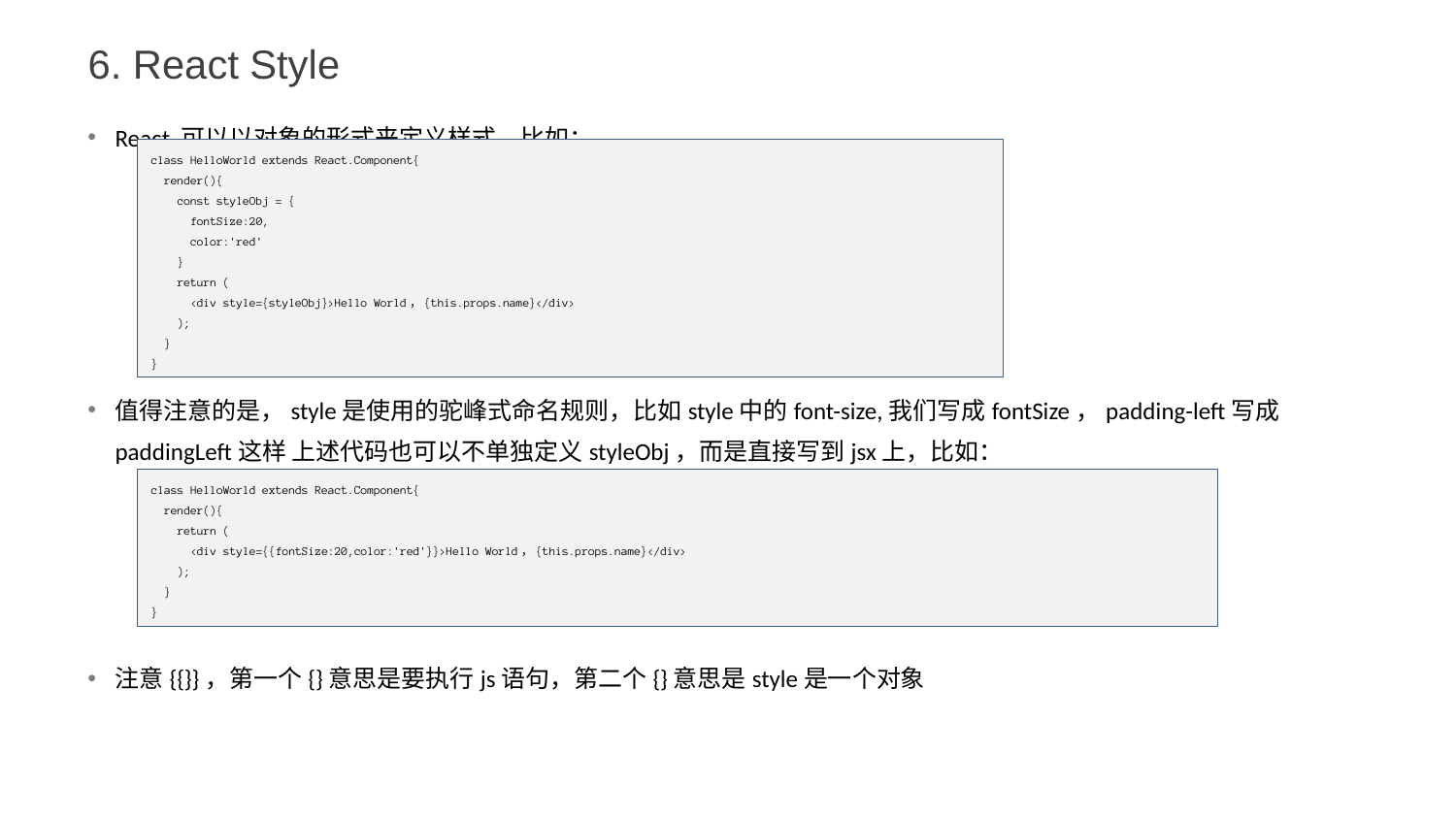

6. React Style
React 可以以对象的形式来定义样式，比如：

值得注意的是，style是使用的驼峰式命名规则，比如style中的font-size,我们写成fontSize，padding-left写成paddingLeft这样 上述代码也可以不单独定义styleObj，而是直接写到jsx上，比如：

注意{{}}，第一个{}意思是要执行js语句，第二个{}意思是style是一个对象
class HelloWorld extends React.Component{
  render(){
    const styleObj = {
      fontSize:20,
      color:'red'
    }
    return (
      <div style={styleObj}>Hello World，{this.props.name}</div>
    );
  }
}
class HelloWorld extends React.Component{
  render(){
    return (
      <div style={{fontSize:20,color:'red'}}>Hello World，{this.props.name}</div>
    );
  }
}